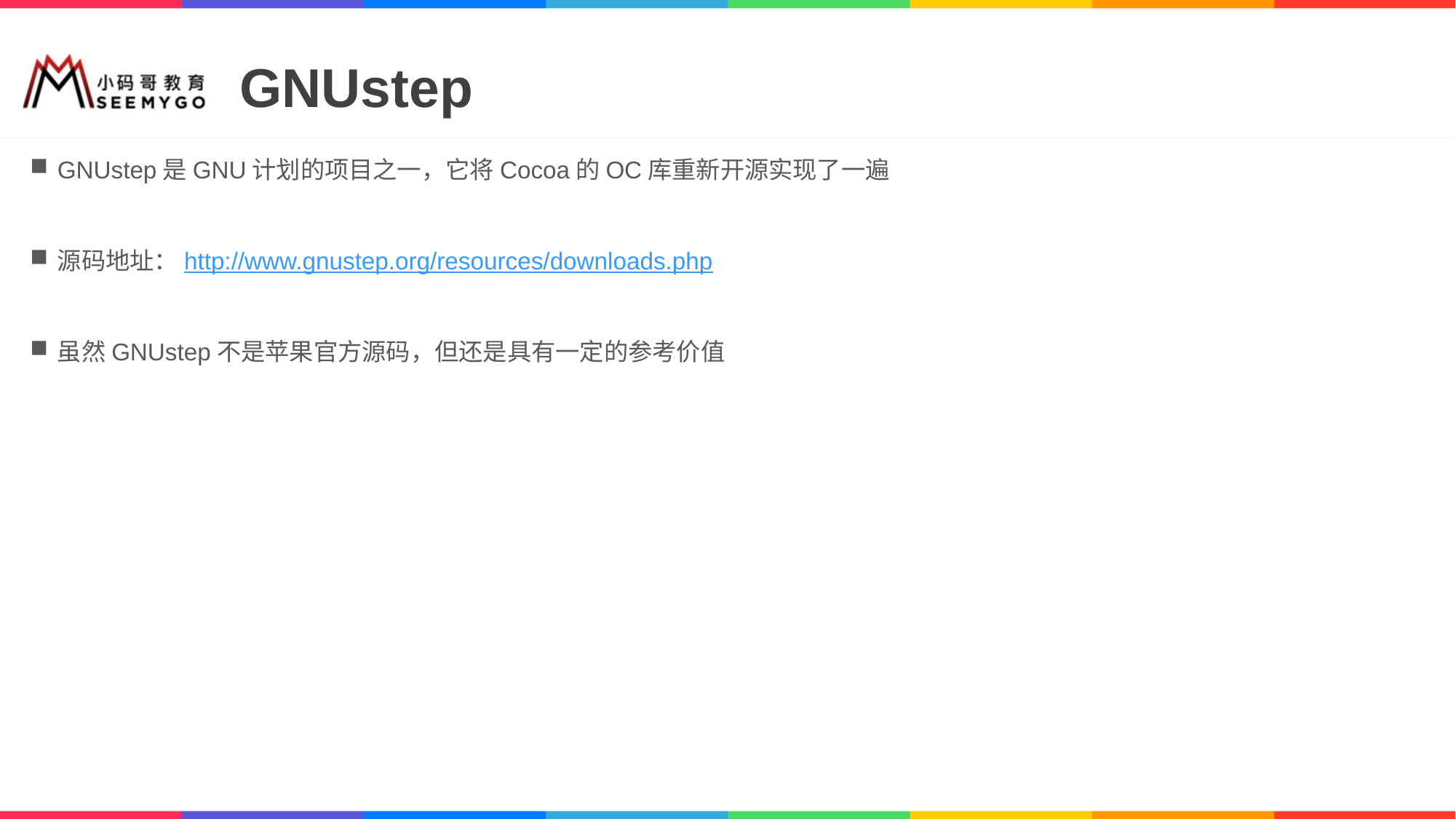

# GNUstep
GNUstep是GNU计划的项目之一，它将Cocoa的OC库重新开源实现了一遍

源码地址：http://www.gnustep.org/resources/downloads.php

虽然GNUstep不是苹果官方源码，但还是具有一定的参考价值